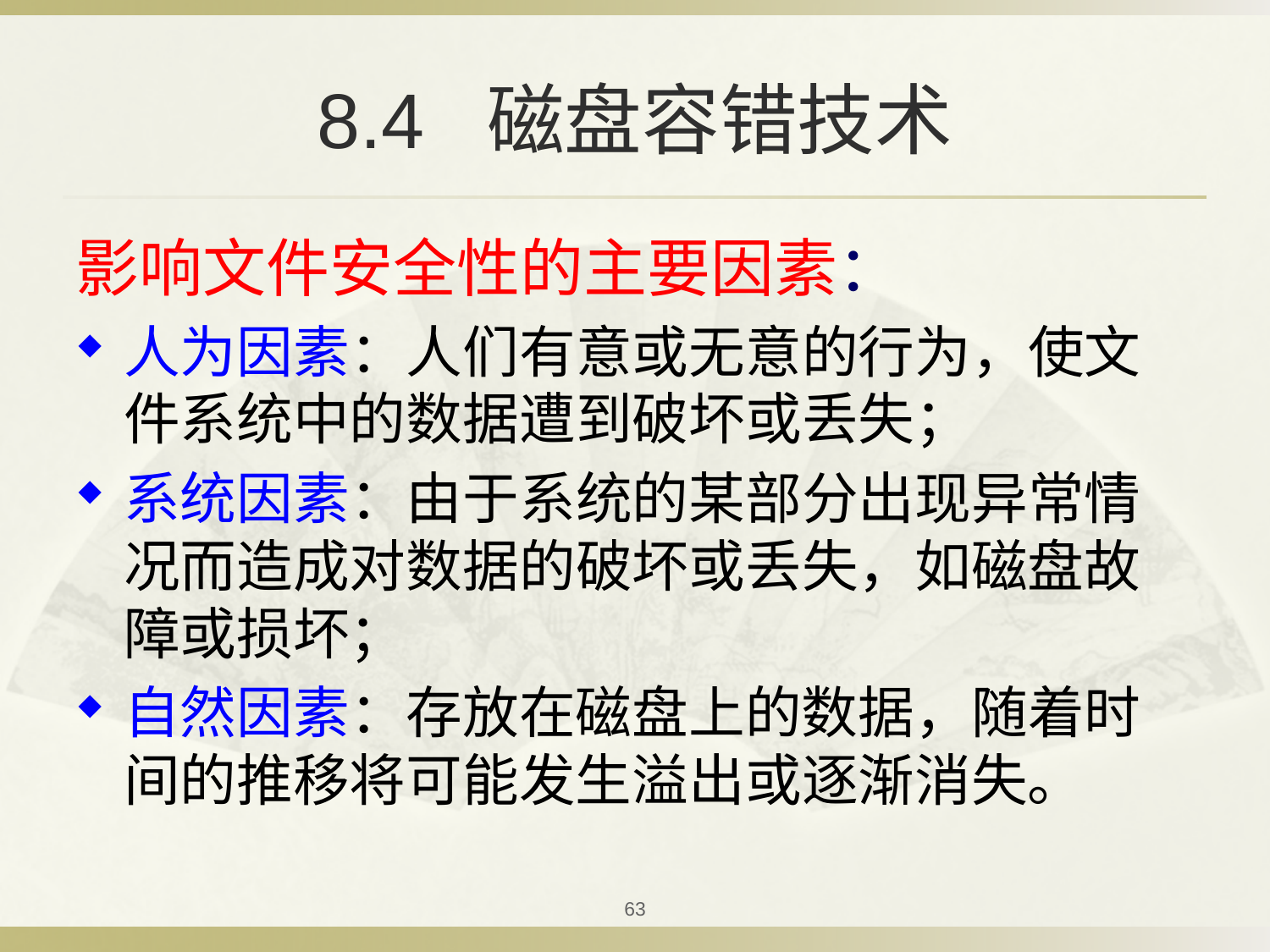

# 8.4  磁盘容错技术
影响文件安全性的主要因素：
人为因素：人们有意或无意的行为，使文件系统中的数据遭到破坏或丢失；
系统因素：由于系统的某部分出现异常情况而造成对数据的破坏或丢失，如磁盘故障或损坏；
自然因素：存放在磁盘上的数据，随着时间的推移将可能发生溢出或逐渐消失。
63